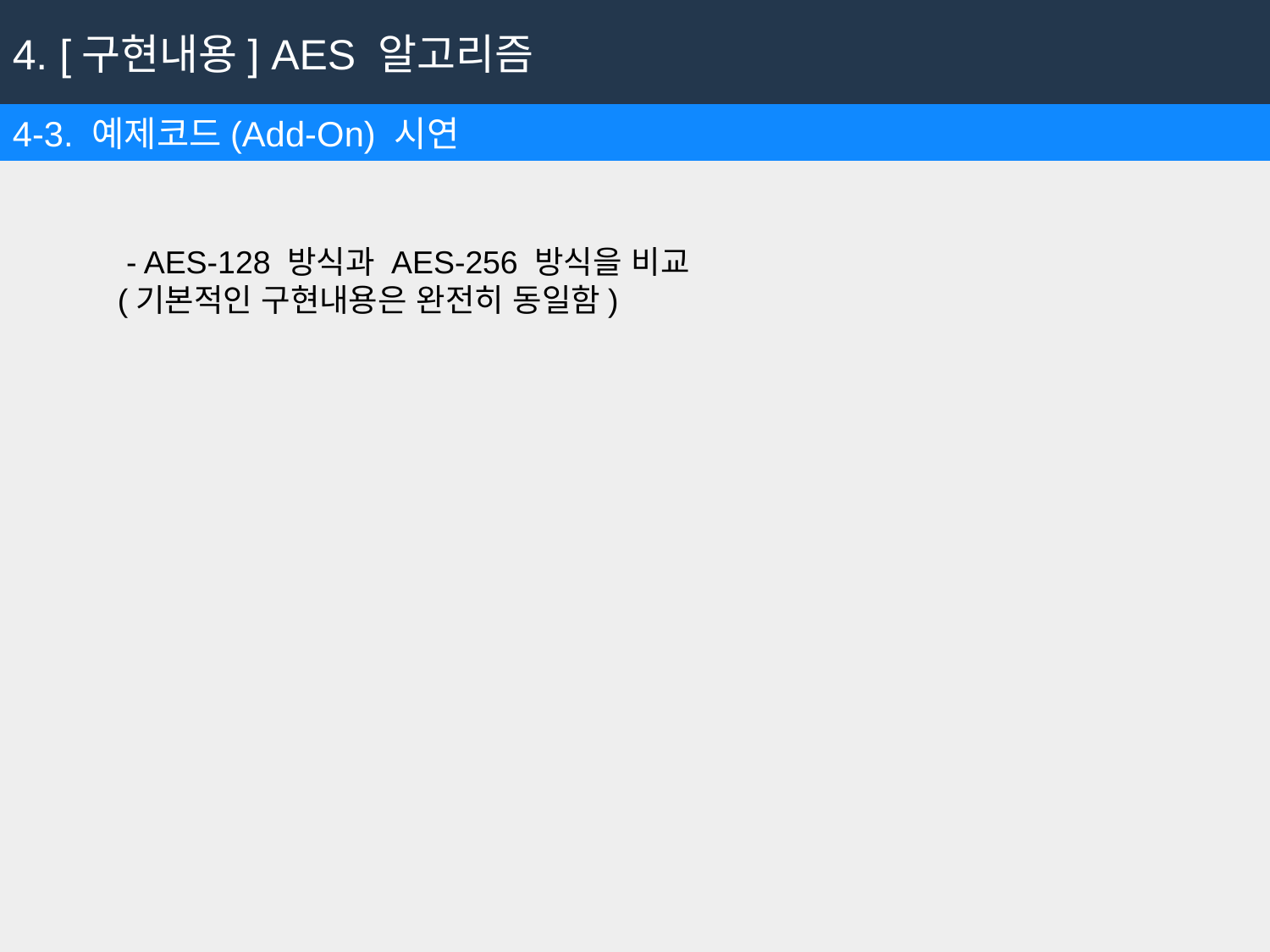

4. [구현내용] AES 알고리즘
4-3. 예제코드(Add-On) 시연
 - AES-128 방식과 AES-256 방식을 비교
(기본적인 구현내용은 완전히 동일함)